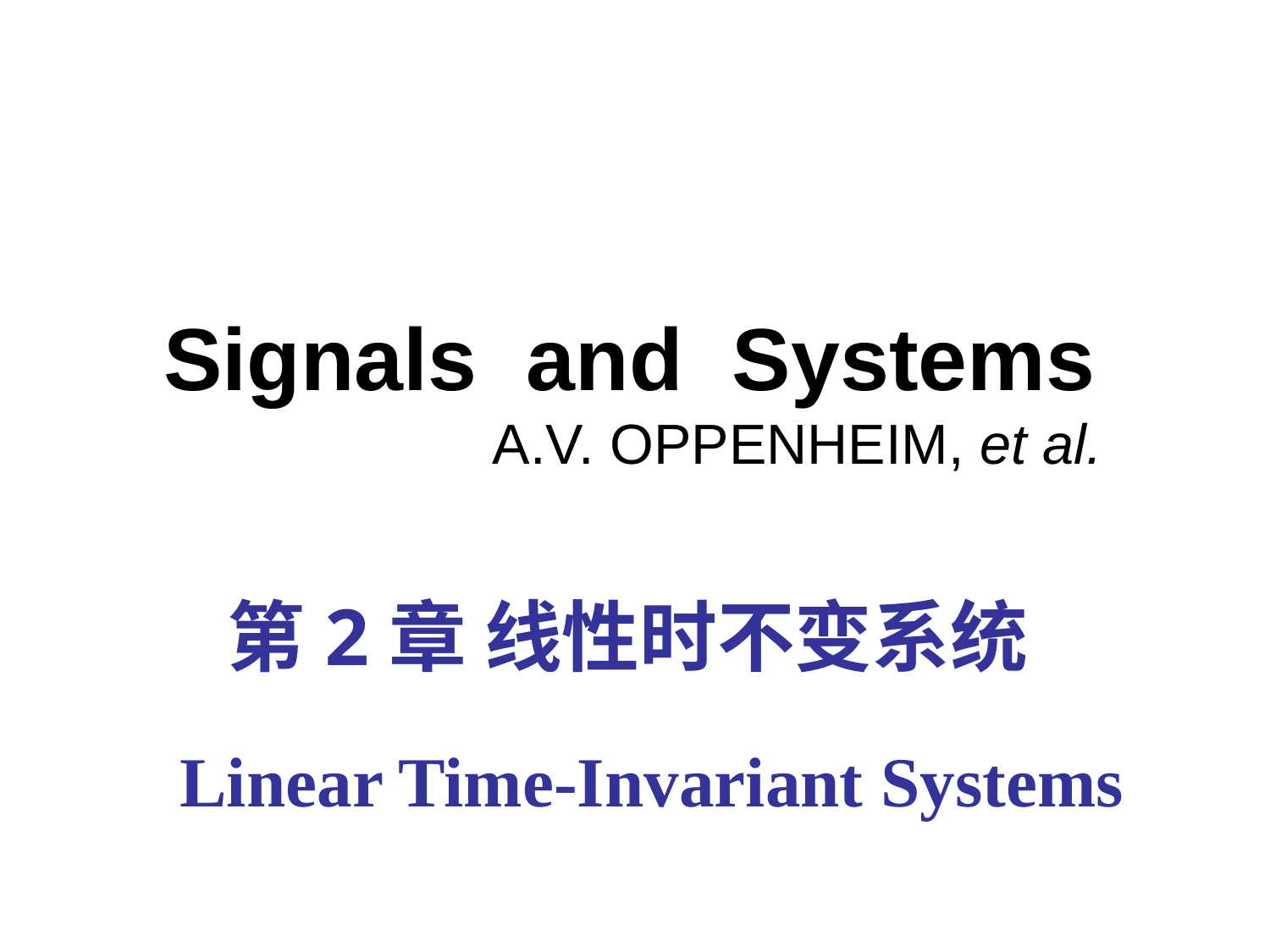

Signals  and  Systems
A.V. OPPENHEIM, et al.
第2章 线性时不变系统
Linear Time-Invariant Systems
1